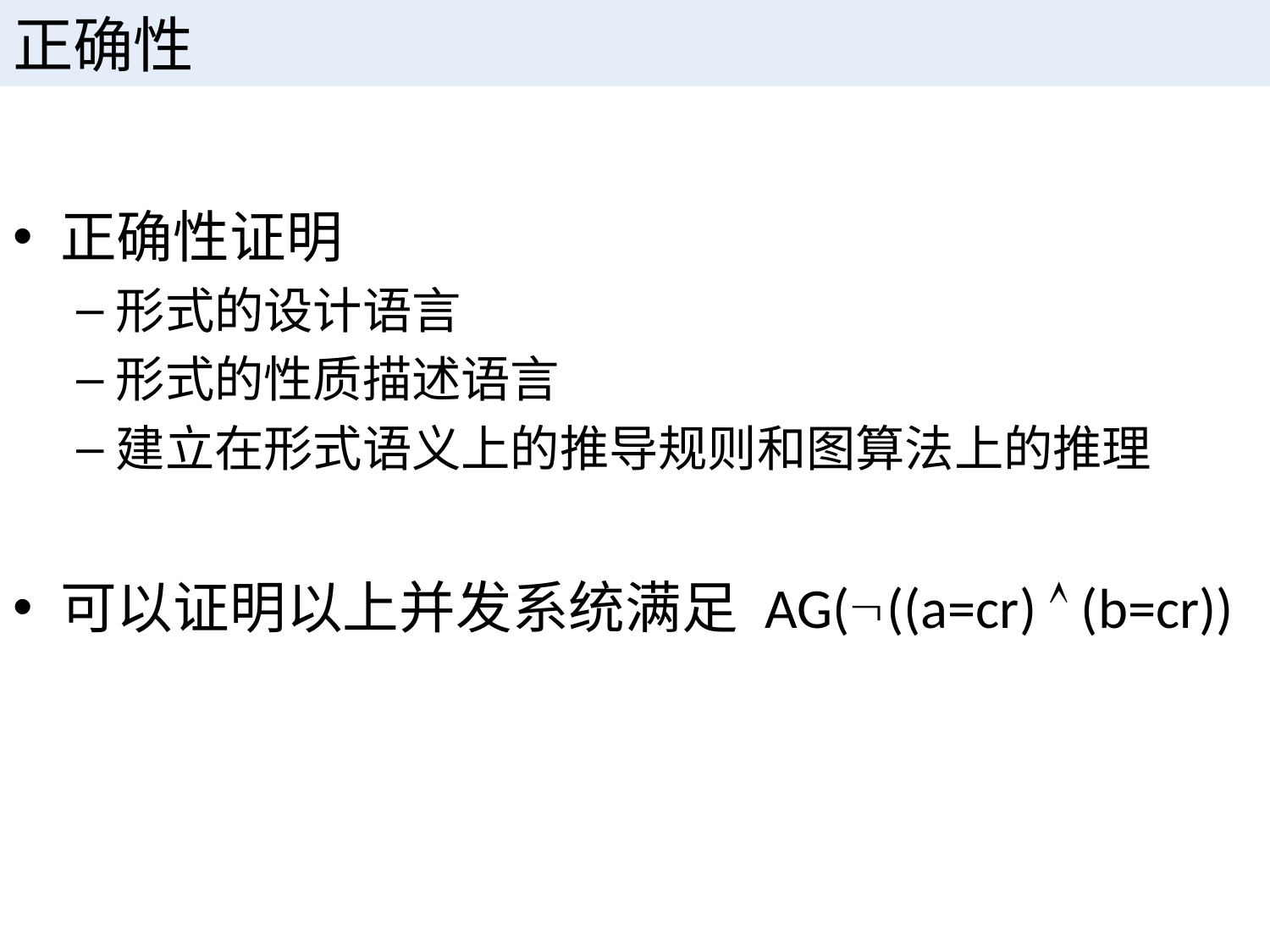

# 正确性

正确性证明
形式的设计语言
形式的性质描述语言
建立在形式语义上的推导规则和图算法上的推理

可以证明以上并发系统满足 AG(¬((a=cr) ∧ (b=cr))